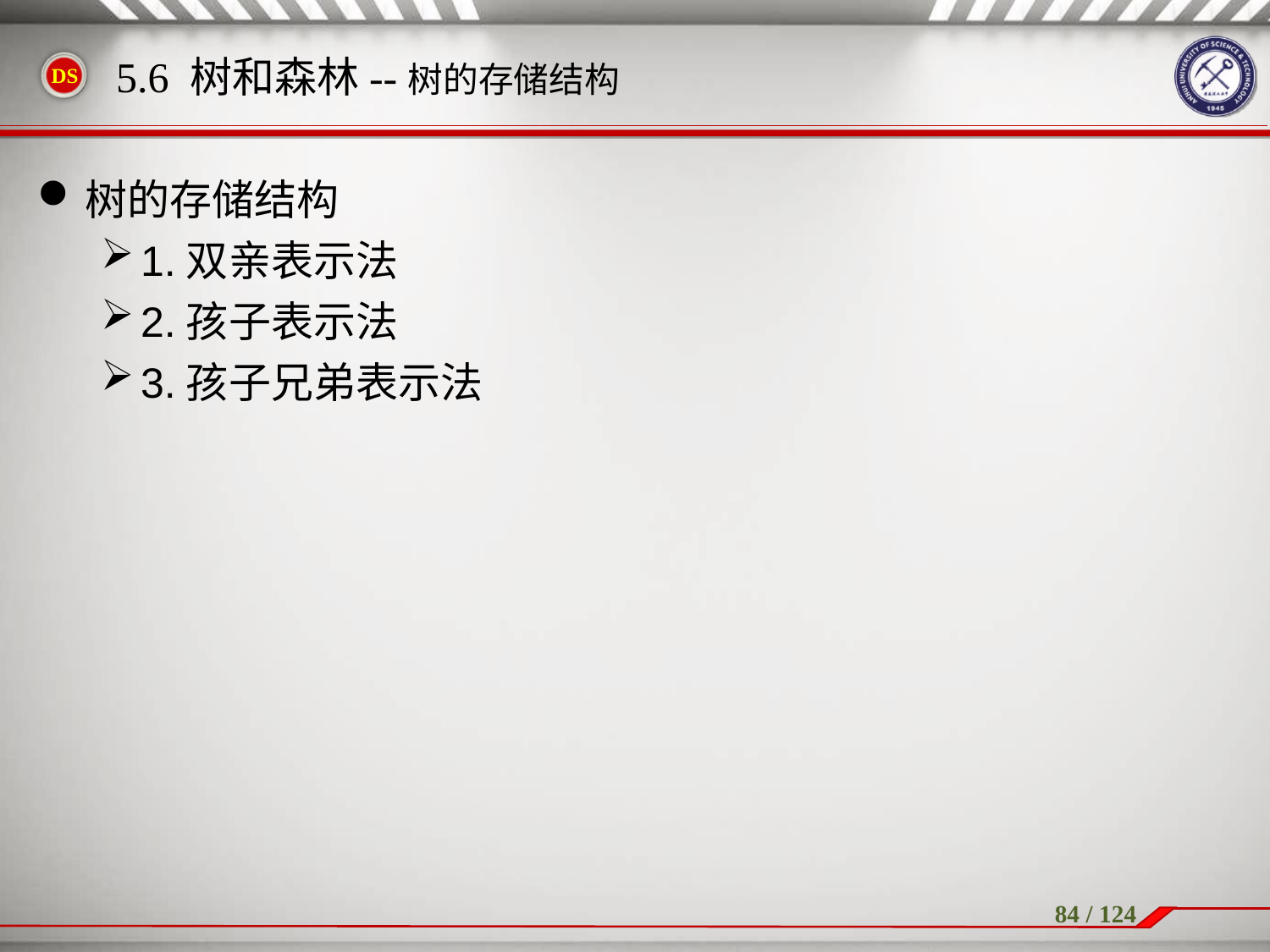

树的存储结构
1.双亲表示法
2.孩子表示法
3.孩子兄弟表示法
5.6 树和森林--树的存储结构